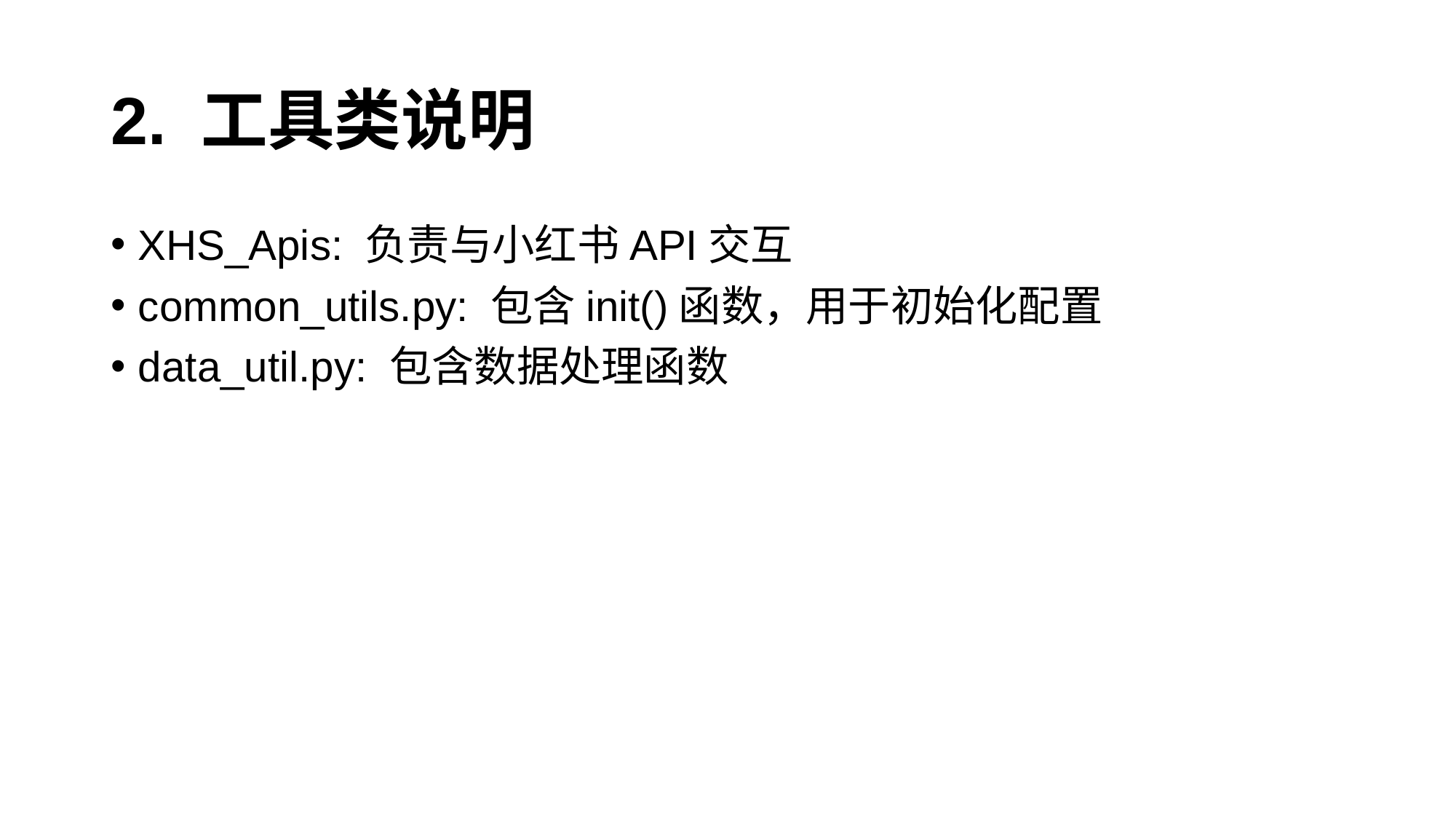

# 2. 工具类说明
XHS_Apis: 负责与小红书API交互
common_utils.py: 包含init()函数，用于初始化配置
data_util.py: 包含数据处理函数